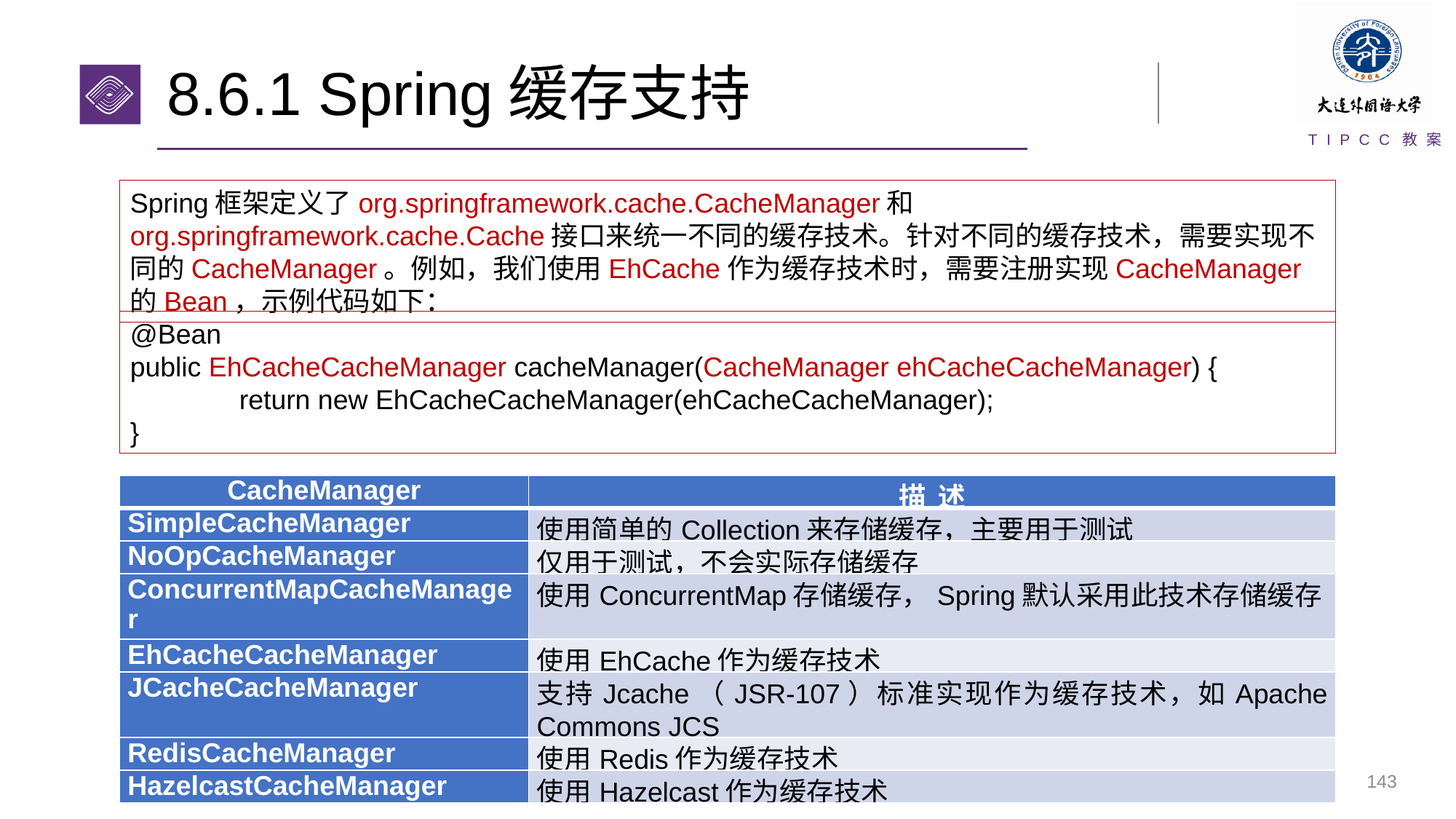

# 8.6.1 Spring缓存支持
Spring框架定义了org.springframework.cache.CacheManager和org.springframework.cache.Cache接口来统一不同的缓存技术。针对不同的缓存技术，需要实现不同的CacheManager。例如，我们使用EhCache作为缓存技术时，需要注册实现CacheManager的Bean，示例代码如下：
@Bean
public EhCacheCacheManager cacheManager(CacheManager ehCacheCacheManager) {
	return new EhCacheCacheManager(ehCacheCacheManager);
}
| CacheManager | 描 述 |
| --- | --- |
| SimpleCacheManager | 使用简单的Collection来存储缓存，主要用于测试 |
| NoOpCacheManager | 仅用于测试，不会实际存储缓存 |
| ConcurrentMapCacheManager | 使用ConcurrentMap存储缓存，Spring默认采用此技术存储缓存 |
| EhCacheCacheManager | 使用EhCache作为缓存技术 |
| JCacheCacheManager | 支持Jcache（JSR-107）标准实现作为缓存技术，如Apache Commons JCS |
| RedisCacheManager | 使用Redis作为缓存技术 |
| HazelcastCacheManager | 使用Hazelcast作为缓存技术 |
143